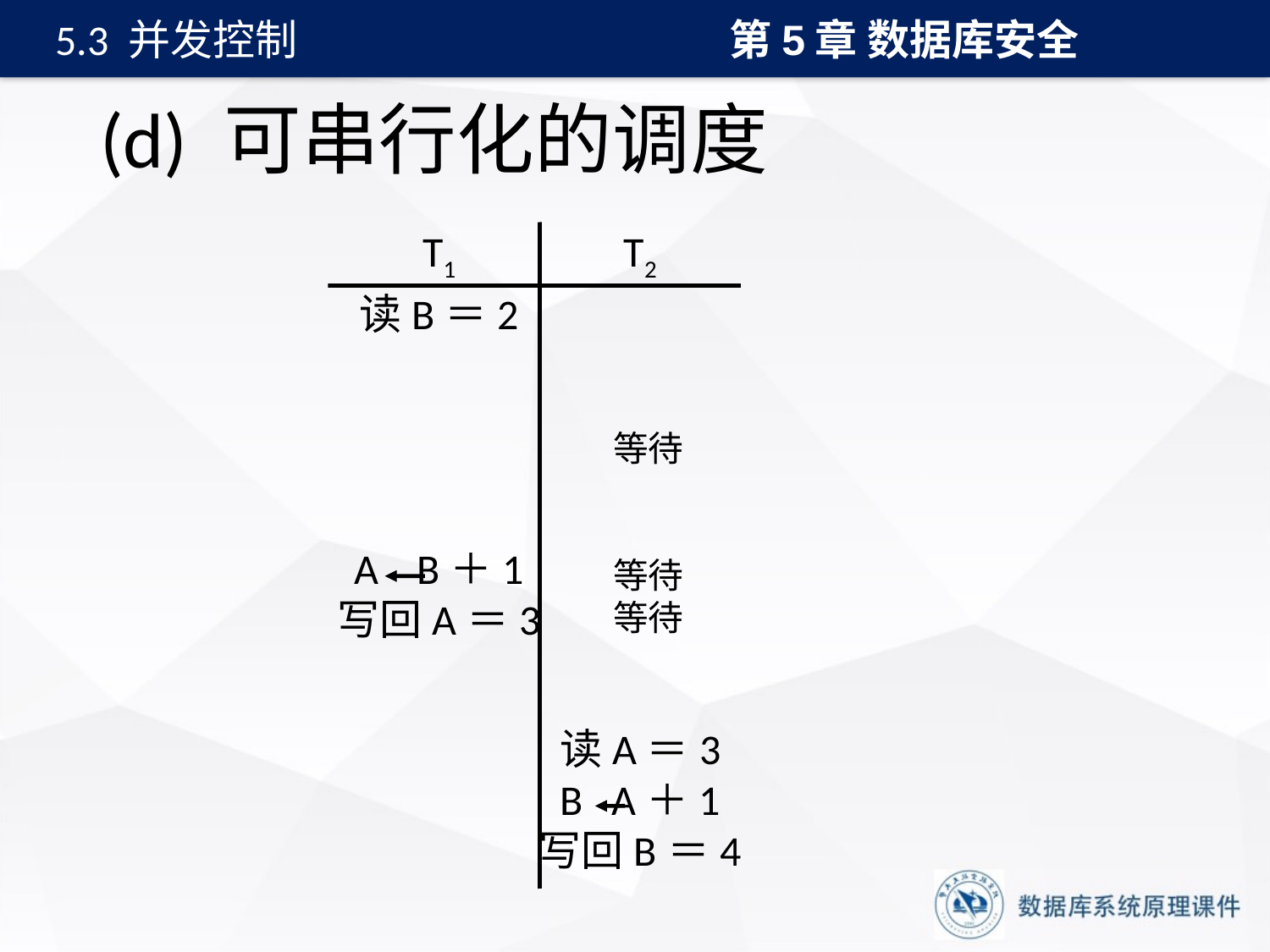

第5章 数据库安全
5.3 并发控制
# (d) 可串行化的调度
T1

T2

 等待

 等待
 等待

读A＝3
B   A＋1
写回B＝4
读B＝2

A    B＋1
写回A＝3